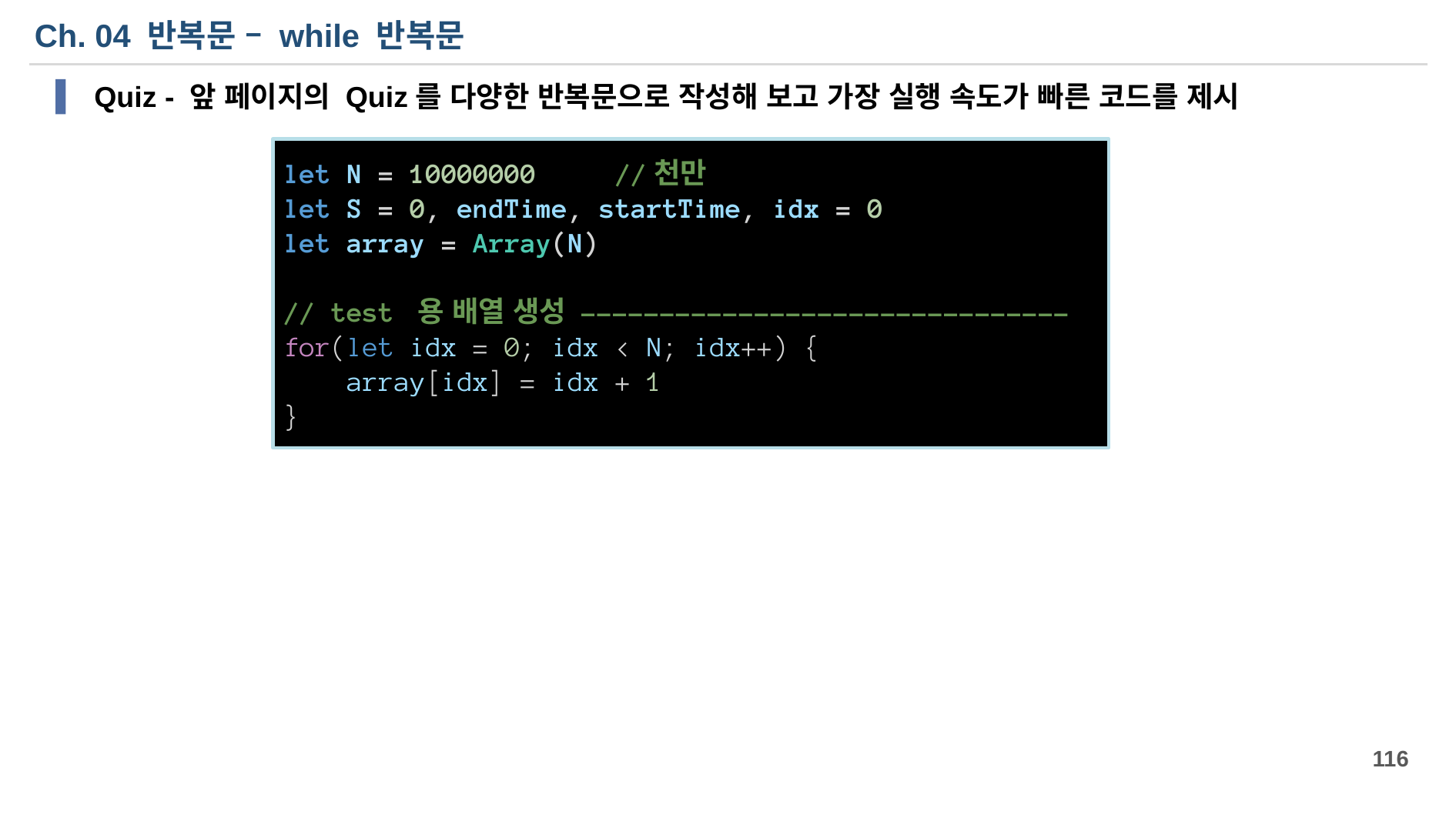

# Ch. 04 반복문 – while 반복문
 Quiz - 앞 페이지의 Quiz를 다양한 반복문으로 작성해 보고 가장 실행 속도가 빠른 코드를 제시

let N = 10000000     //천만
let S = 0, endTime, startTime, idx = 0
let array = Array(N)
// test 용 배열 생성 -------------------------------
for(let idx = 0; idx < N; idx++) {
    array[idx] = idx + 1
}
116